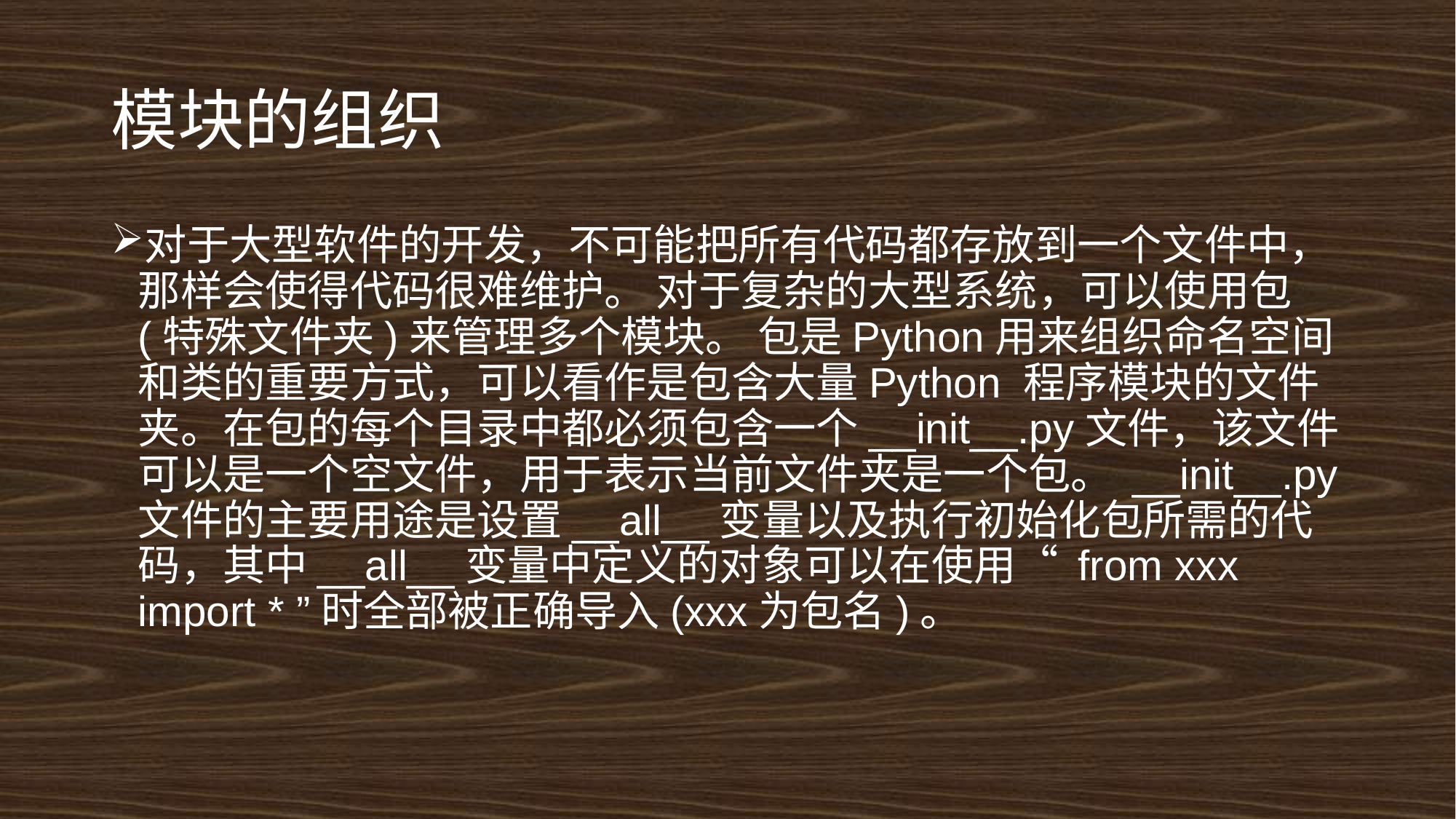

# 模块的组织
对于大型软件的开发，不可能把所有代码都存放到一个文件中，那样会使得代码很难维护。 对于复杂的大型系统，可以使用包(特殊文件夹)来管理多个模块。 包是Python用来组织命名空间和类的重要方式，可以看作是包含大量Python 程序模块的文件夹。在包的每个目录中都必须包含一个__init__.py文件，该文件可以是一个空文件，用于表示当前文件夹是一个包。 __init__.py文件的主要用途是设置__all__变量以及执行初始化包所需的代码，其中__all__变量中定义的对象可以在使用“ from xxx import * ”时全部被正确导入(xxx为包名)。